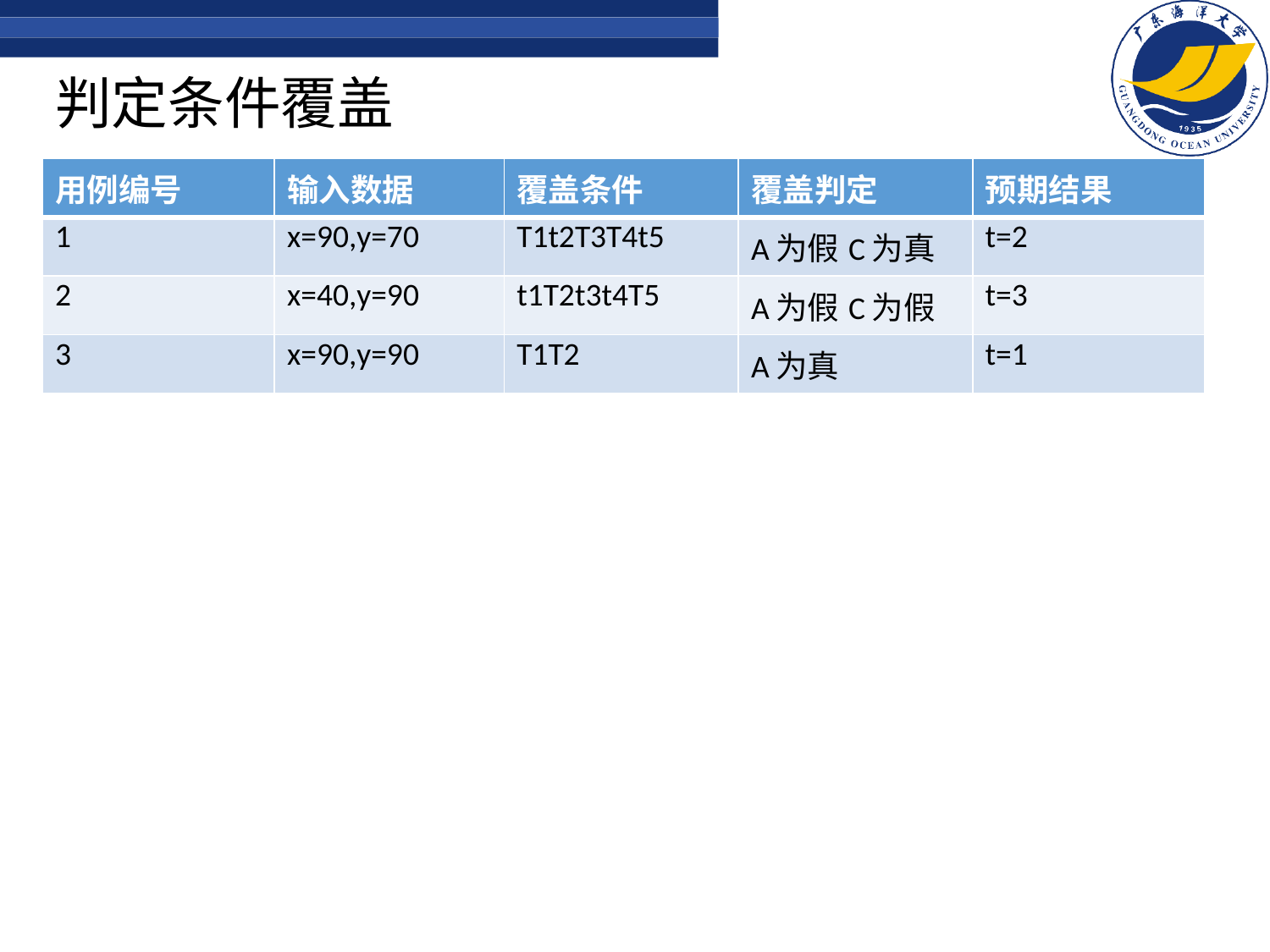

# 判定条件覆盖
| 用例编号 | 输入数据 | 覆盖条件 | 覆盖判定 | 预期结果 |
| --- | --- | --- | --- | --- |
| 1 | x=90,y=70 | T1t2T3T4t5 | A为假C为真 | t=2 |
| 2 | x=40,y=90 | t1T2t3t4T5 | A为假C为假 | t=3 |
| 3 | x=90,y=90 | T1T2 | A为真 | t=1 |
27